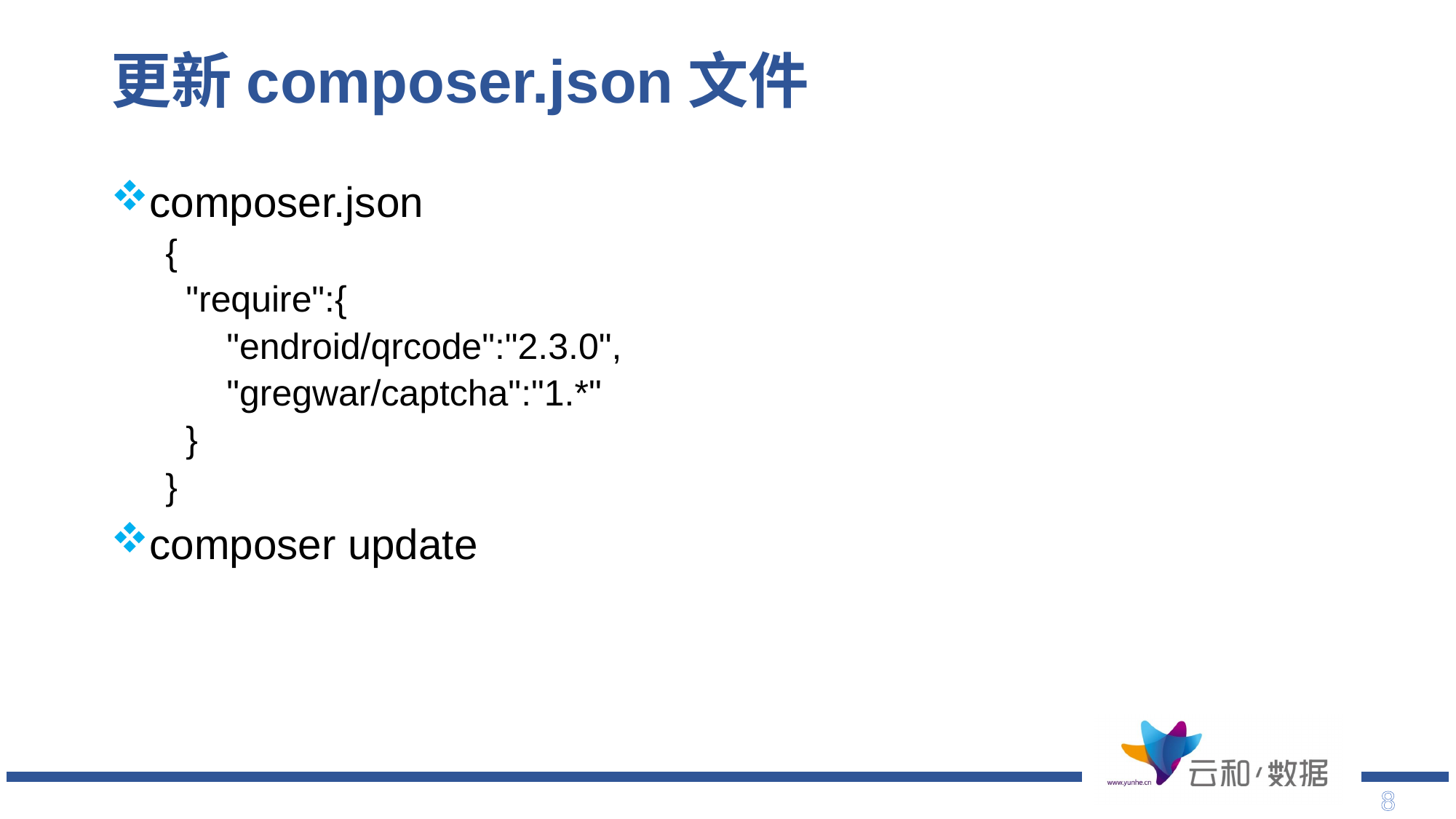

# 更新composer.json文件
composer.json
{
  "require":{
      "endroid/qrcode":"2.3.0",
      "gregwar/captcha":"1.*"
  }
}
composer update